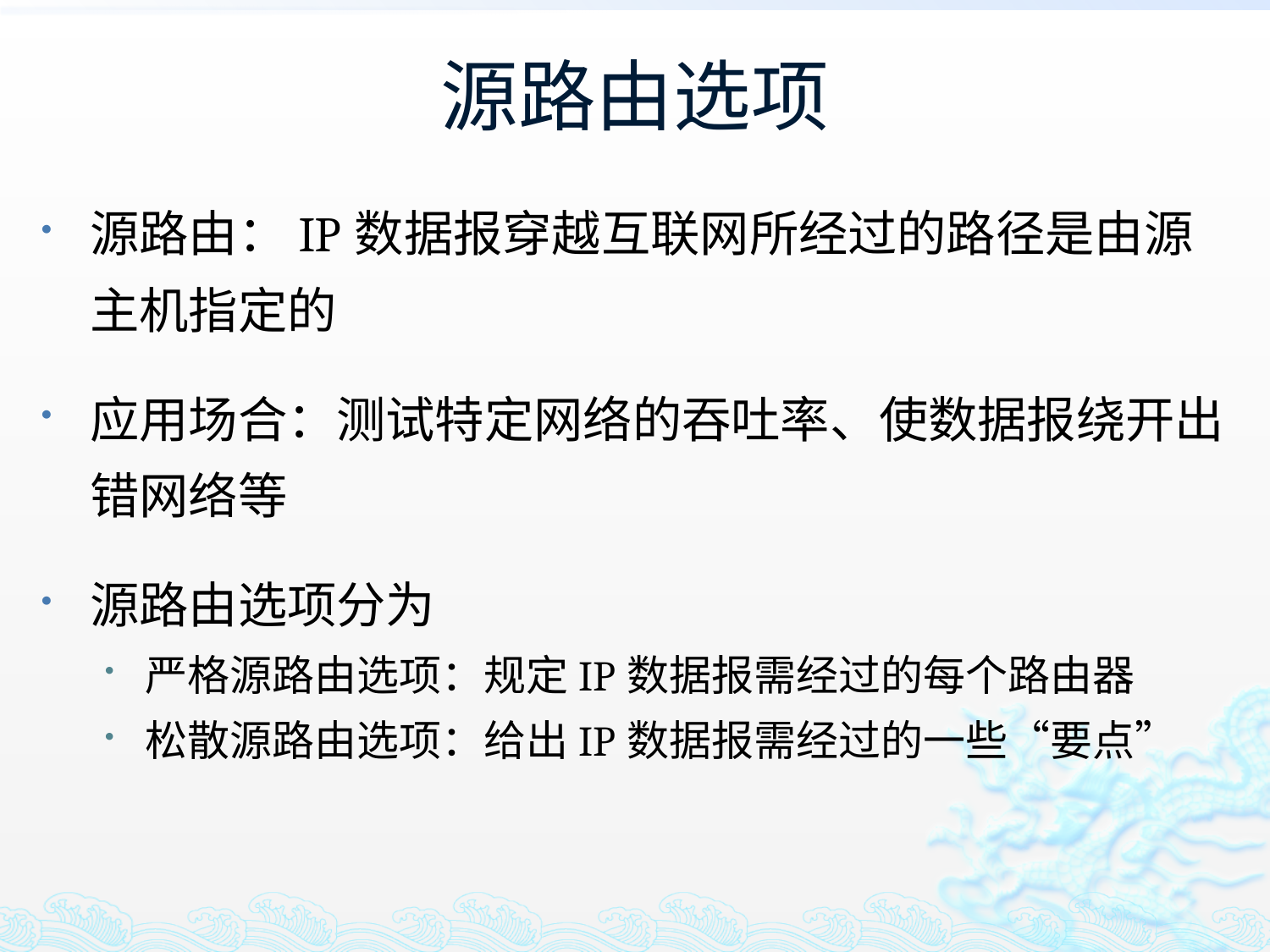

# 源路由选项
源路由：IP数据报穿越互联网所经过的路径是由源主机指定的
应用场合：测试特定网络的吞吐率、使数据报绕开出错网络等
源路由选项分为
严格源路由选项：规定IP数据报需经过的每个路由器
松散源路由选项：给出IP数据报需经过的一些“要点”